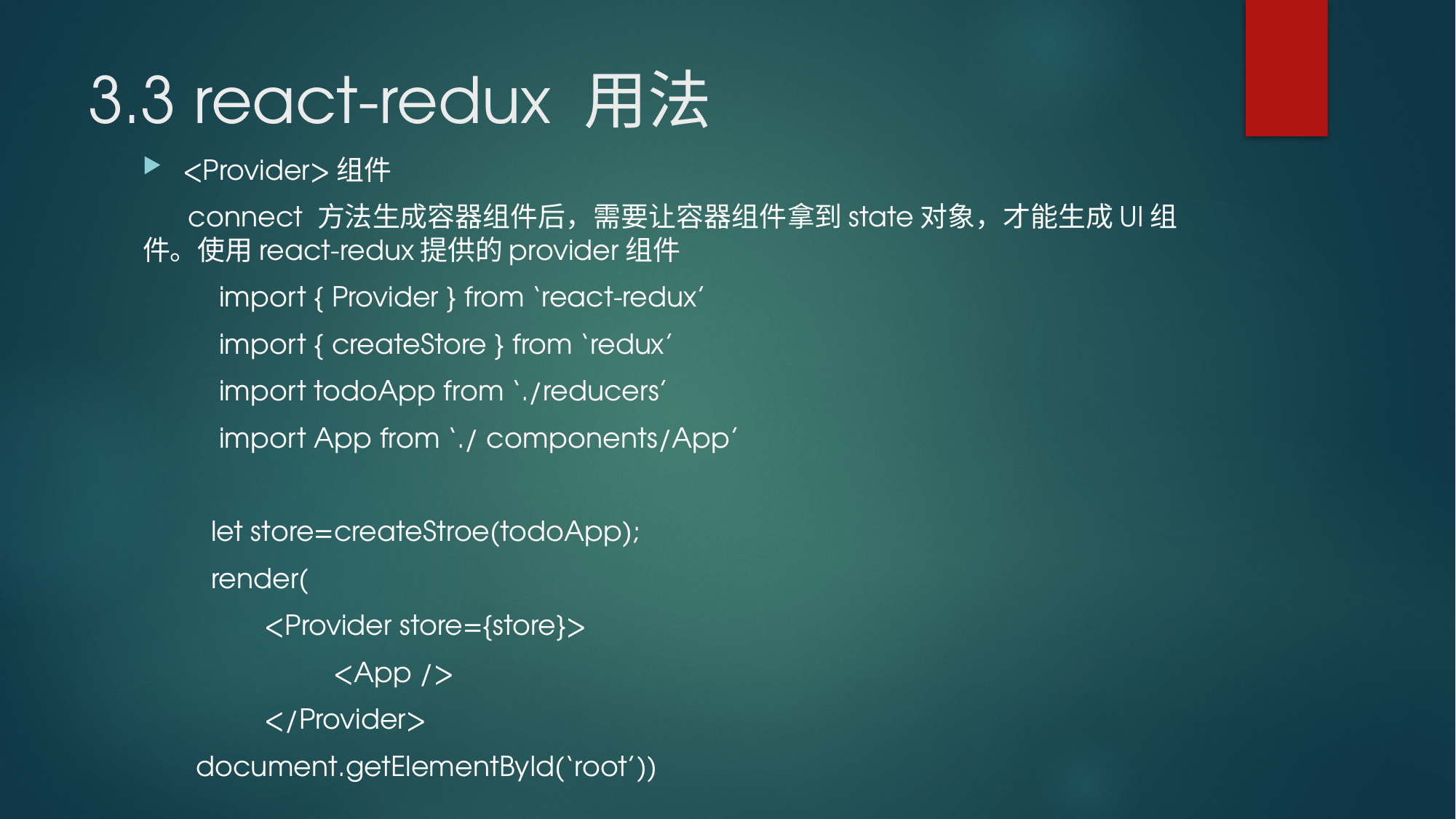

# 3.3 react-redux 用法
<Provider>组件
      connect 方法生成容器组件后，需要让容器组件拿到state对象，才能生成UI组件。使用react-redux提供的provider组件
          import { Provider } from ‘react-redux’
          import { createStore } from ‘redux’
          import todoApp from ‘./reducers’
          import App from ‘./ components/App’

         let store=createStroe(todoApp);
         render(
                <Provider store={store}>
                         <App />
                </Provider>
       document.getElementById(‘root’))